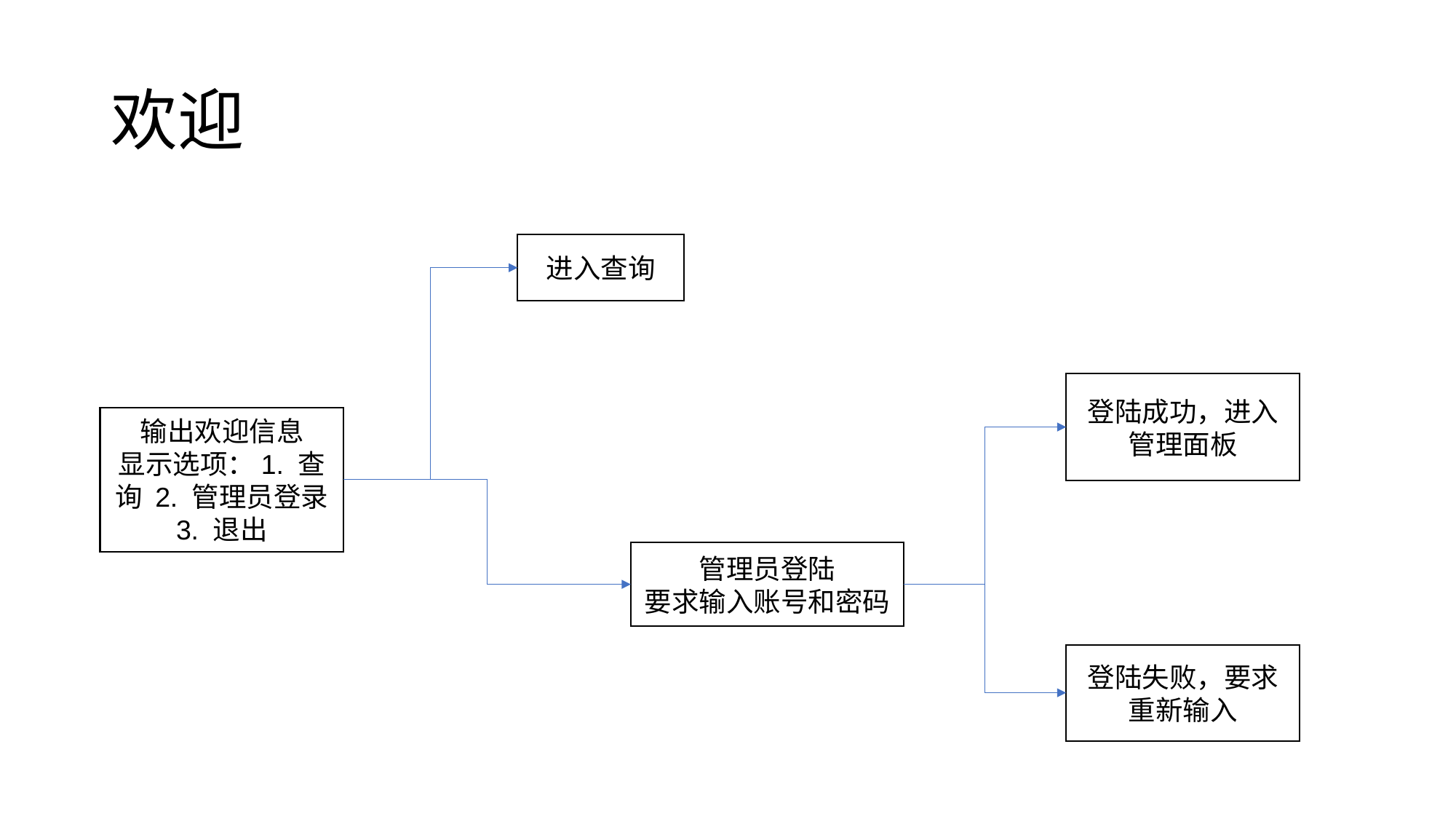

# 欢迎
进入查询
登陆成功，进入管理面板
输出欢迎信息
显示选项：1. 查询 2. 管理员登录
3. 退出
管理员登陆
要求输入账号和密码
登陆失败，要求重新输入